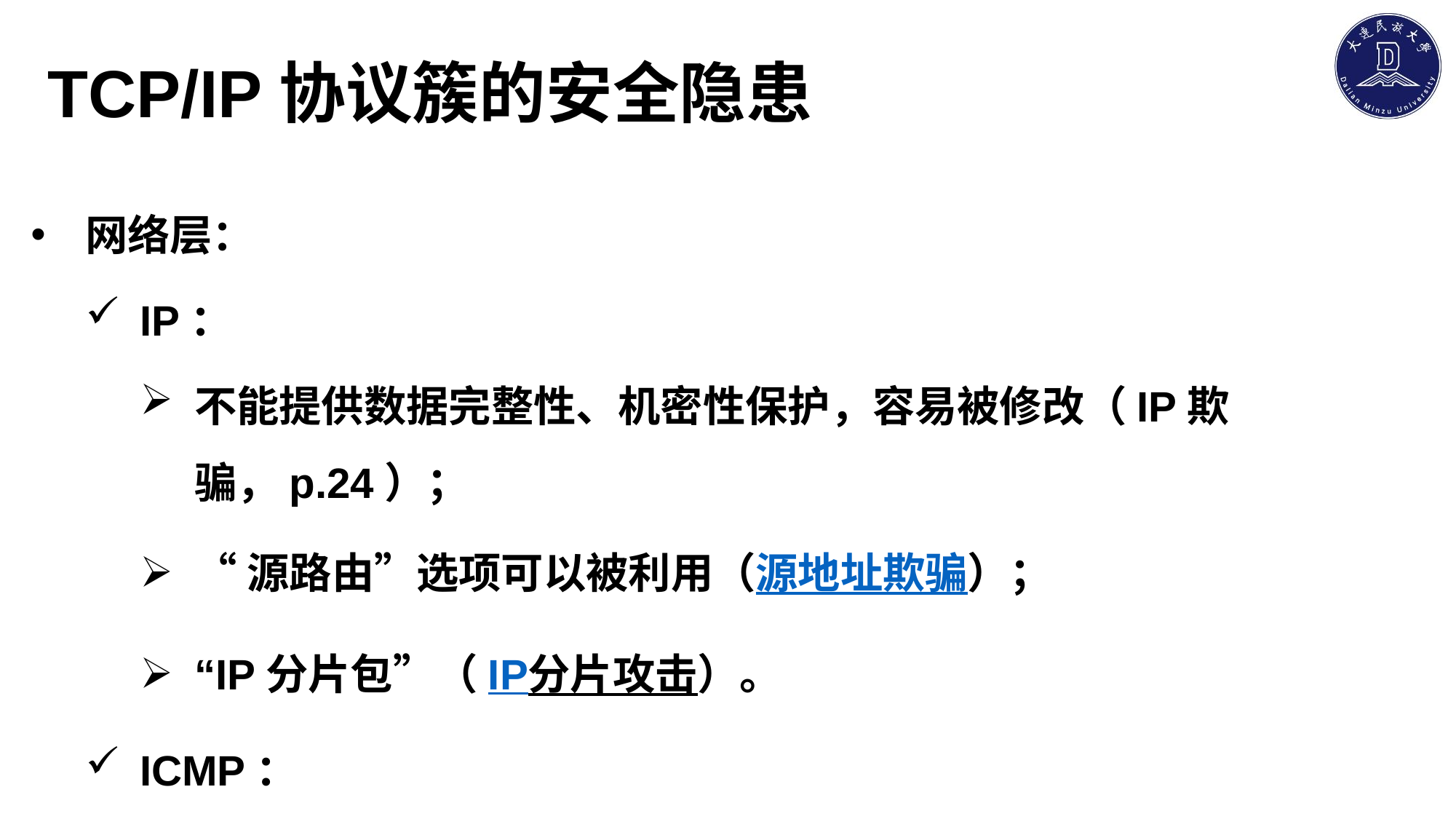

# TCP/IP协议簇的安全隐患
网络层：
IP：
不能提供数据完整性、机密性保护，容易被修改（IP欺骗，p.24）；
“源路由”选项可以被利用（源地址欺骗）；
“IP分片包”（IP分片攻击）。
ICMP：
ping和traceroute、扫描、DoS（p.29）。